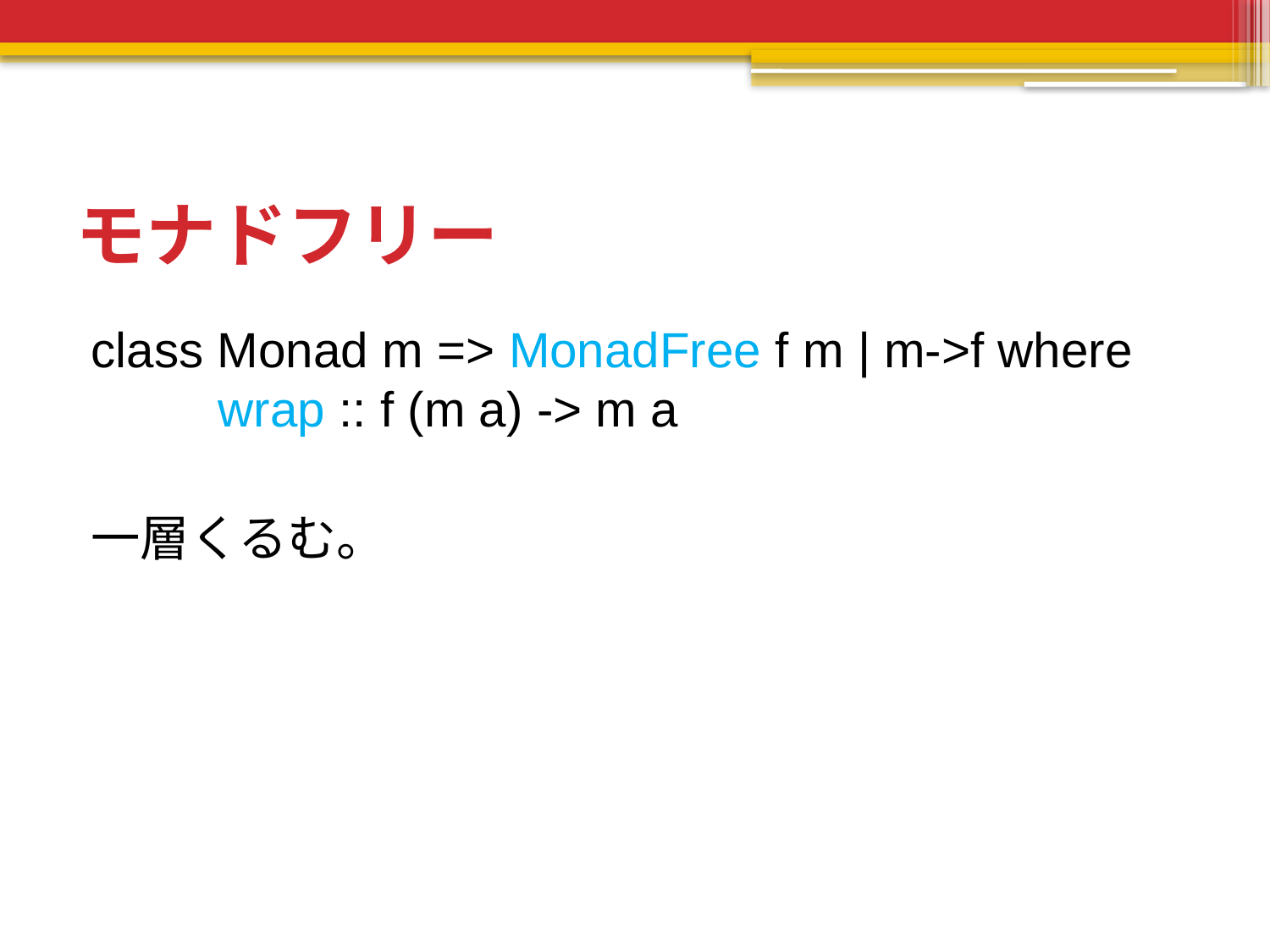

# モナドフリー
class Monad m => MonadFree f m | m->f where
	wrap :: f (m a) -> m a

一層くるむ。